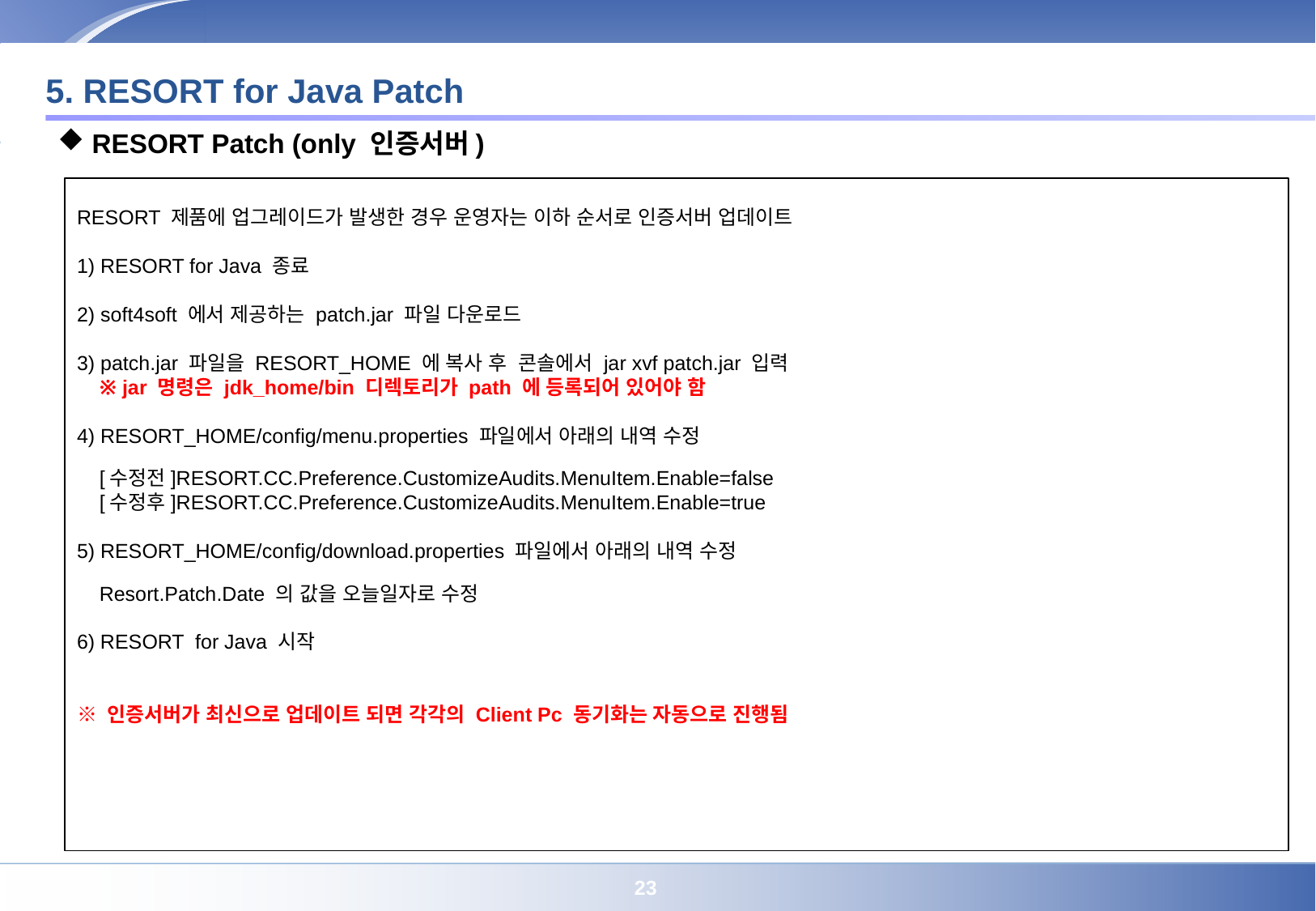

# 5. RESORT for Java Patch
 RESORT Patch (only 인증서버)

RESORT 제품에 업그레이드가 발생한 경우 운영자는 이하 순서로 인증서버 업데이트

1) RESORT for Java 종료

2) soft4soft 에서 제공하는 patch.jar 파일 다운로드

3) patch.jar 파일을 RESORT_HOME 에 복사 후  콘솔에서 jar xvf patch.jar 입력
    ※ jar 명령은 jdk_home/bin 디렉토리가 path 에 등록되어 있어야 함

4) RESORT_HOME/config/menu.properties 파일에서 아래의 내역 수정

    [수정전]RESORT.CC.Preference.CustomizeAudits.MenuItem.Enable=false
    [수정후]RESORT.CC.Preference.CustomizeAudits.MenuItem.Enable=true

5) RESORT_HOME/config/download.properties 파일에서 아래의 내역 수정

    Resort.Patch.Date 의 값을 오늘일자로 수정

6) RESORT  for Java 시작

※ 인증서버가 최신으로 업데이트 되면 각각의 Client Pc 동기화는 자동으로 진행됨
23